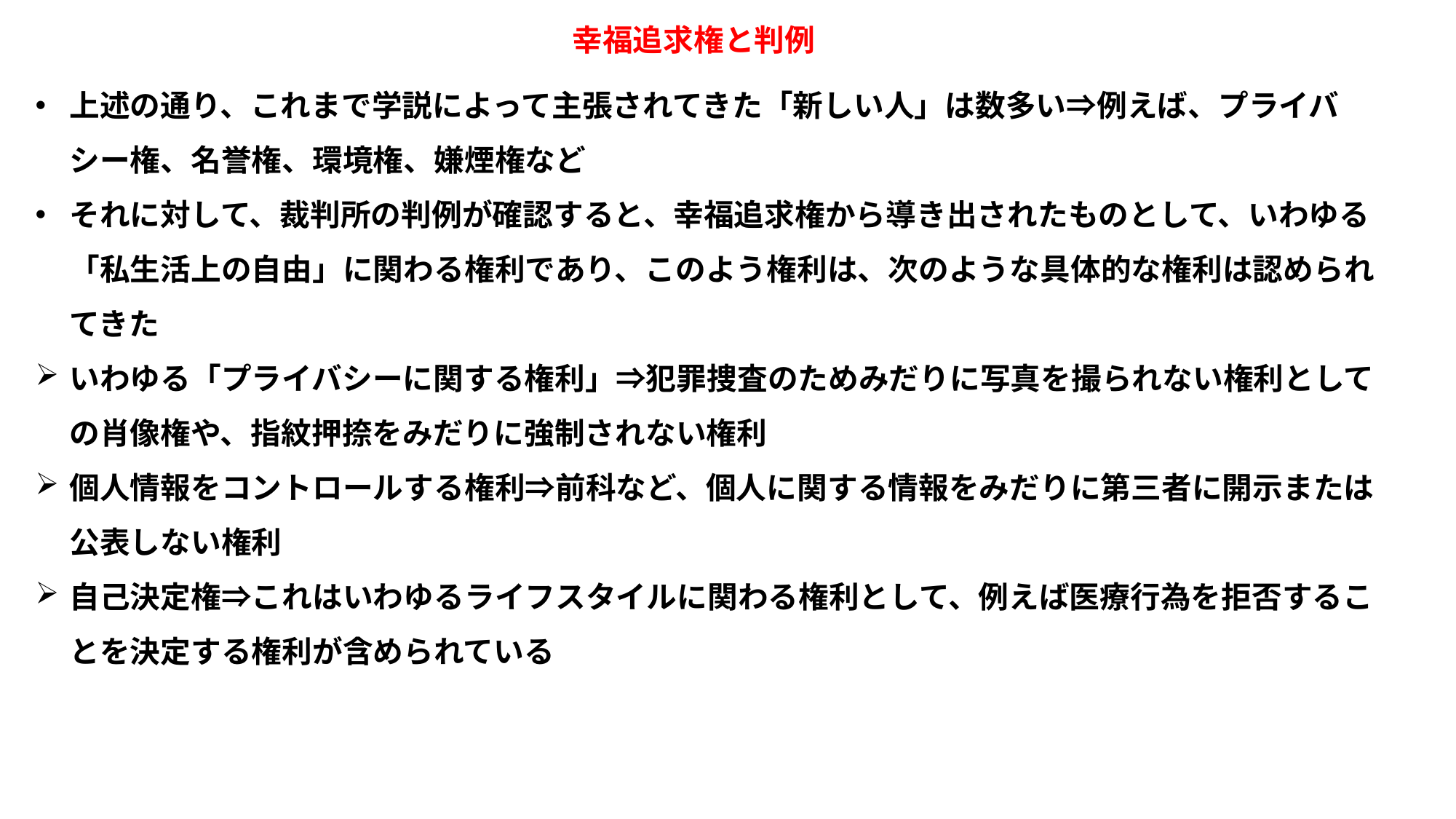

幸福追求権と判例
上述の通り、これまで学説によって主張されてきた「新しい人」は数多い⇒例えば、プライバシー権、名誉権、環境権、嫌煙権など
それに対して、裁判所の判例が確認すると、幸福追求権から導き出されたものとして、いわゆる「私生活上の自由」に関わる権利であり、このよう権利は、次のような具体的な権利は認められてきた
いわゆる「プライバシーに関する権利」⇒犯罪捜査のためみだりに写真を撮られない権利としての肖像権や、指紋押捺をみだりに強制されない権利
個人情報をコントロールする権利⇒前科など、個人に関する情報をみだりに第三者に開示または公表しない権利
自己決定権⇒これはいわゆるライフスタイルに関わる権利として、例えば医療行為を拒否することを決定する権利が含められている